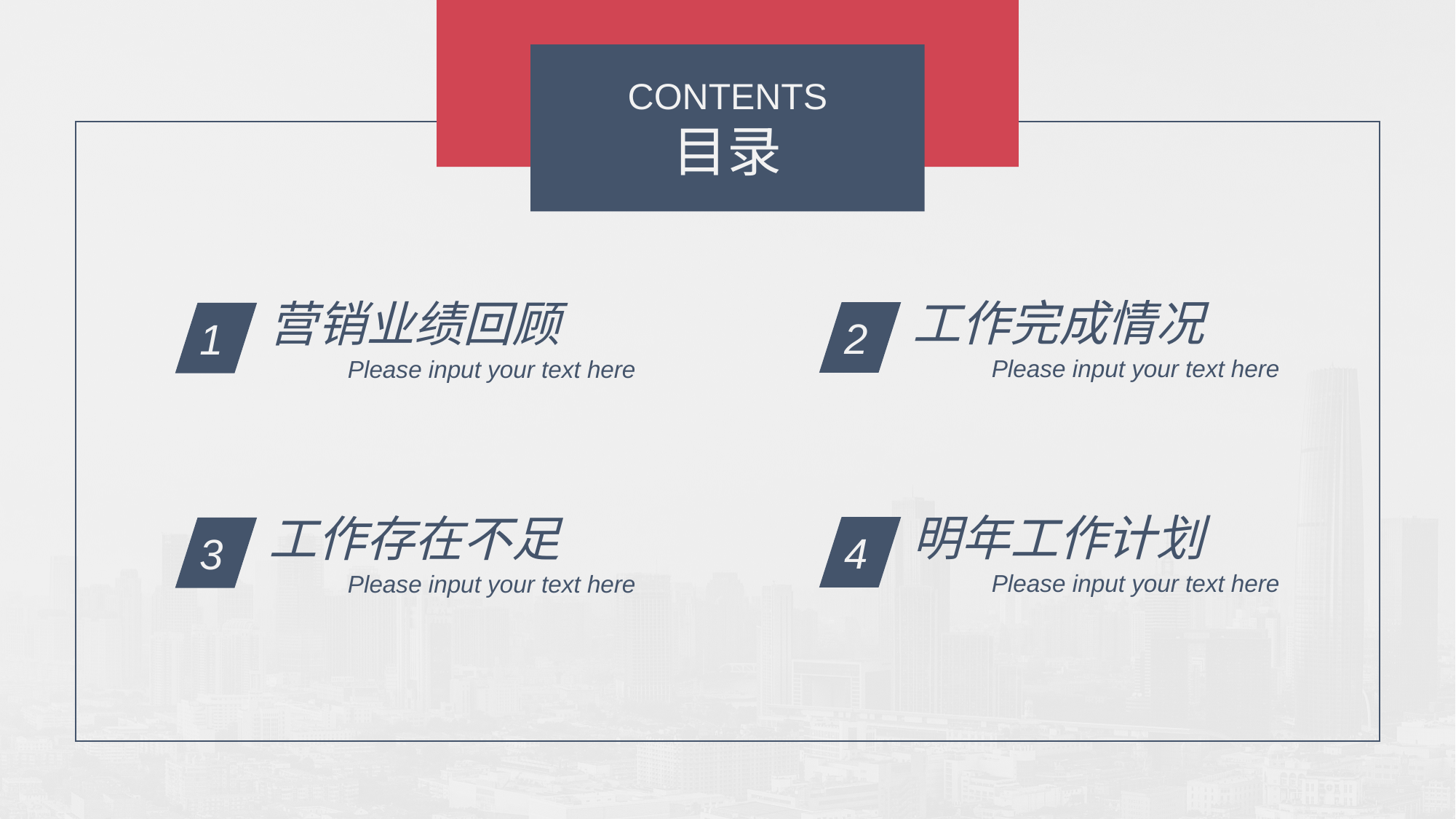

CONTENTS
目录

工作完成情况
2
Please input your text here
营销业绩回顾
1
Please input your text here
明年工作计划
4
Please input your text here
工作存在不足
3
Please input your text here